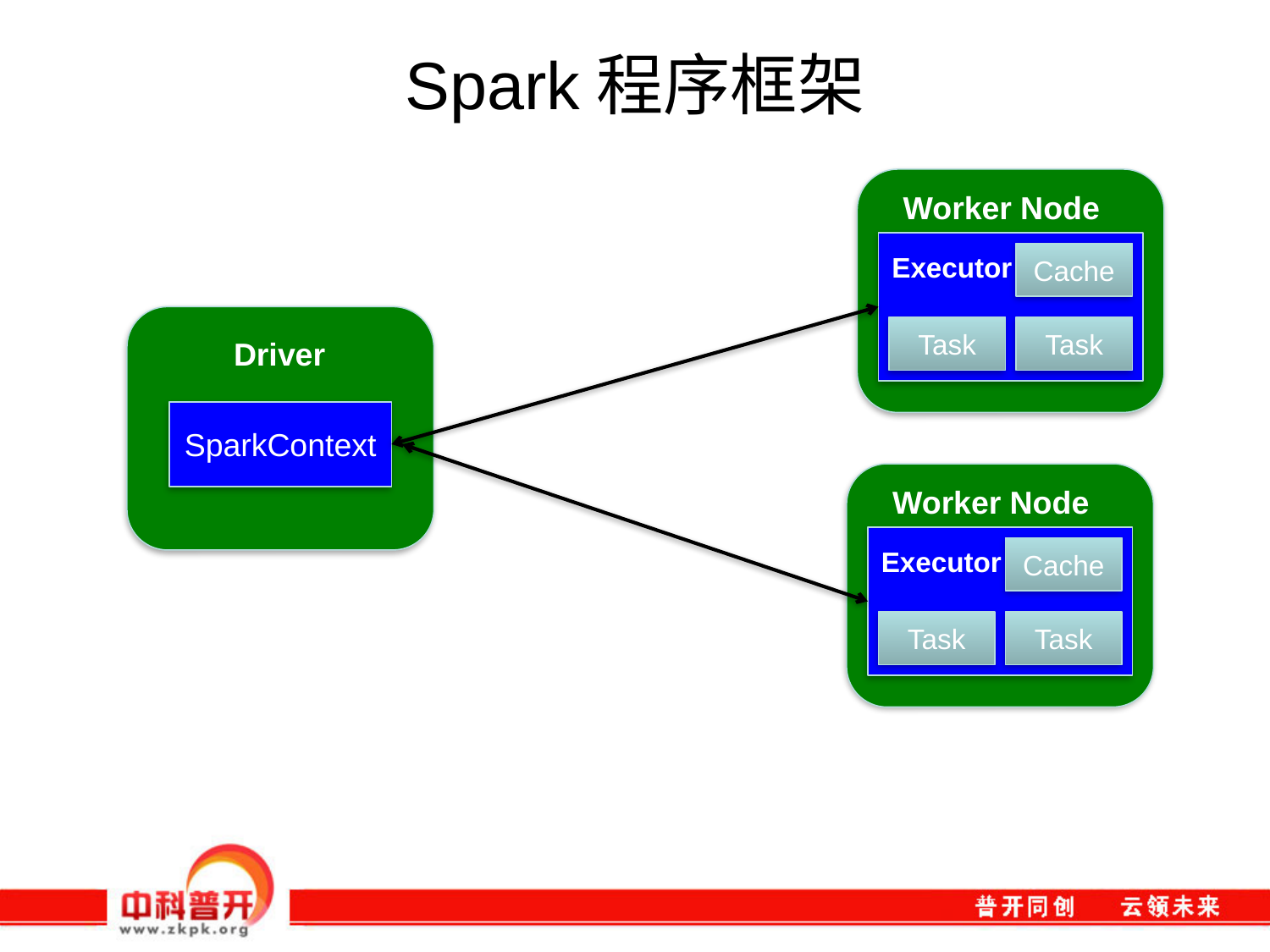

# Spark程序框架

Worker Node

Executor
Cache

Task
Task
Driver
SparkContext

Worker Node

Executor
Cache
Task
Task